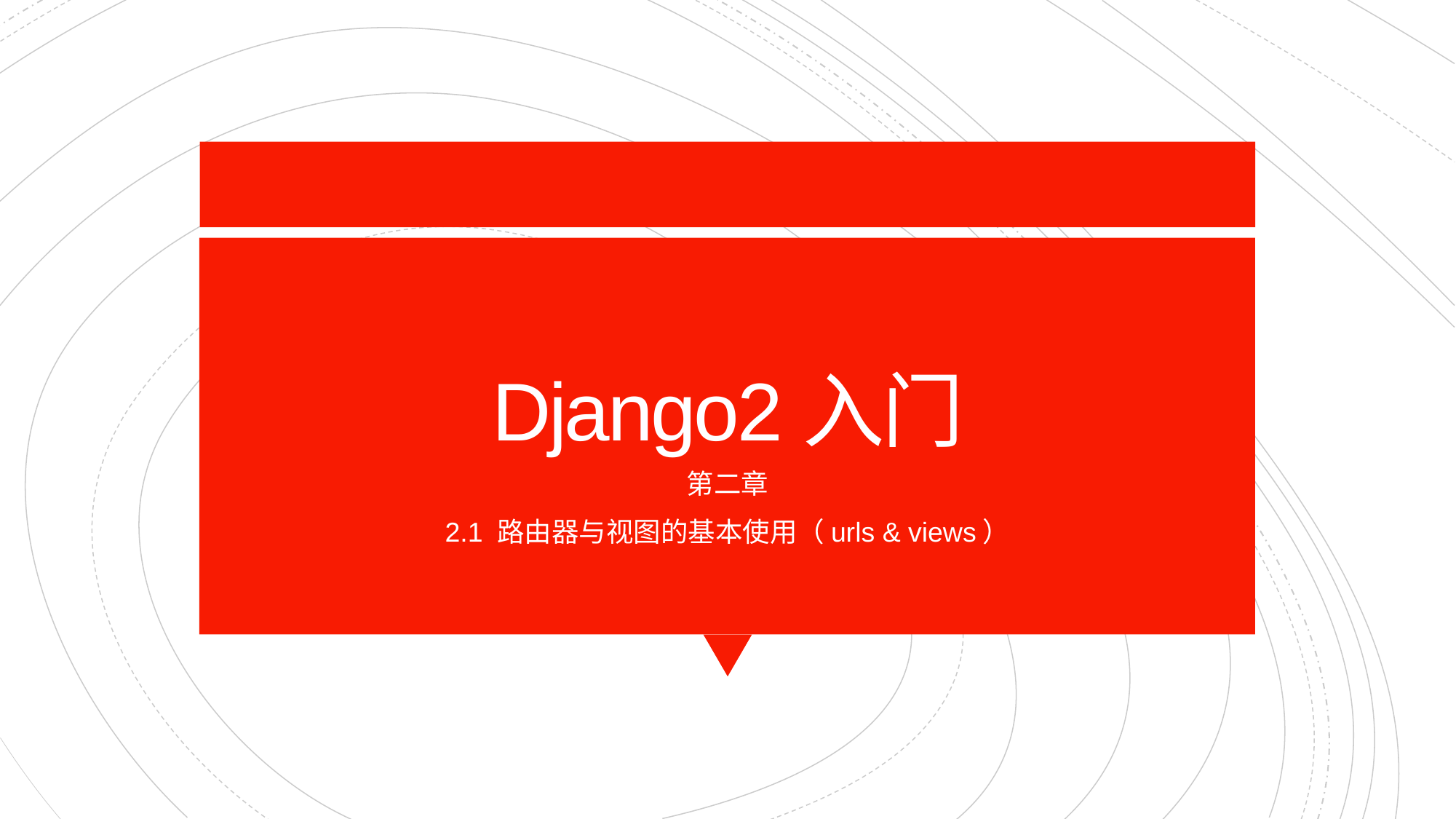

# Django2入门
第二章
2.1 路由器与视图的基本使用（urls & views）